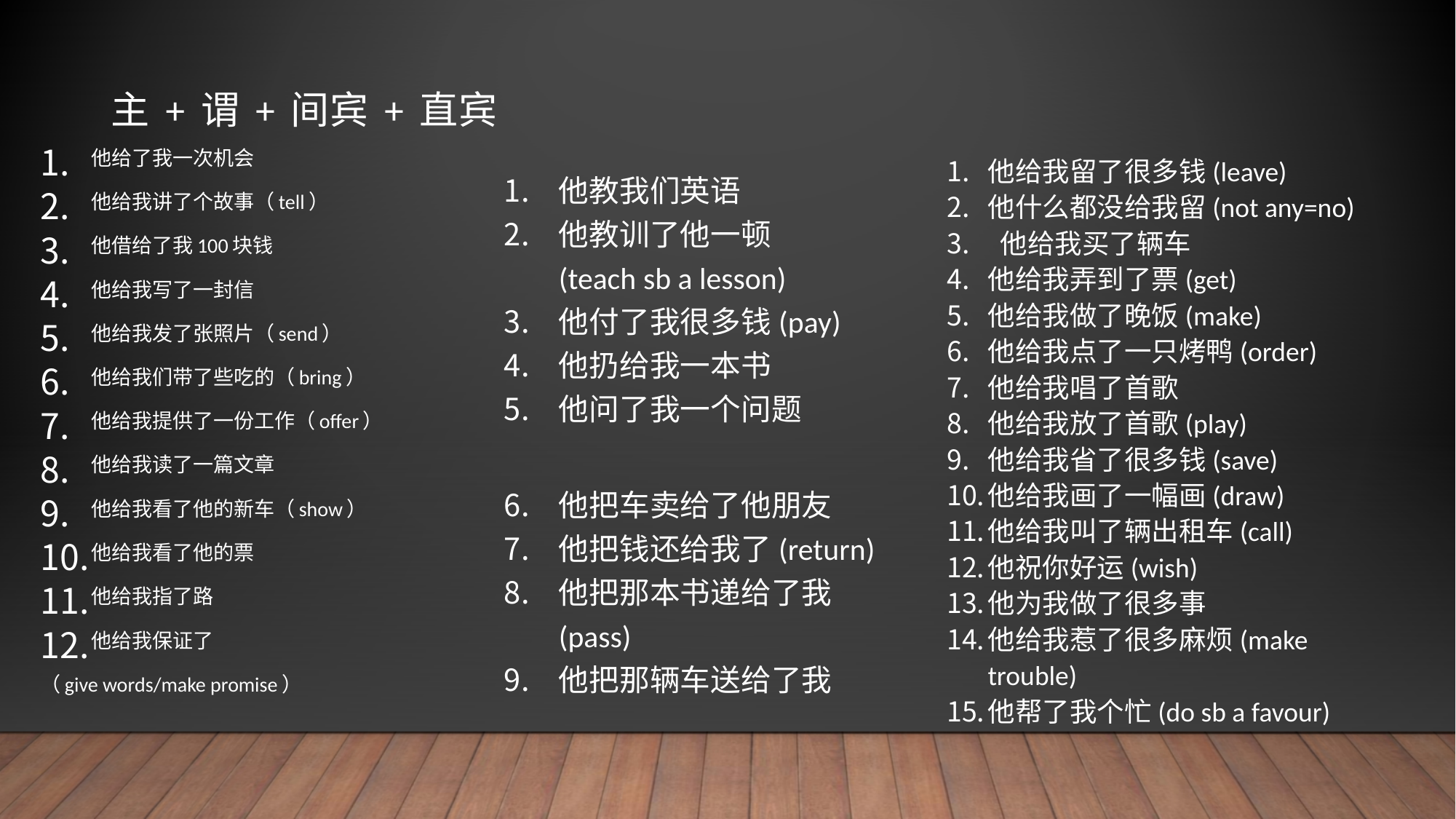

# 主+谓+间宾+直宾
他给了我一次机会
他给我讲了个故事（tell）
他借给了我100块钱
他给我写了一封信
他给我发了张照片（send）
他给我们带了些吃的（bring）
他给我提供了一份工作（offer）
他给我读了一篇文章
他给我看了他的新车（show）
他给我看了他的票
他给我指了路
他给我保证了
（give words/make promise）
他给我留了很多钱(leave)
他什么都没给我留(not any=no)
 他给我买了辆车
他给我弄到了票(get)
他给我做了晚饭(make)
他给我点了一只烤鸭(order)
他给我唱了首歌
他给我放了首歌(play)
他给我省了很多钱(save)
他给我画了一幅画(draw)
他给我叫了辆出租车(call)
他祝你好运(wish)
他为我做了很多事
他给我惹了很多麻烦(make trouble)
他帮了我个忙(do sb a favour)
他教我们英语
他教训了他一顿                   (teach sb a lesson)
他付了我很多钱(pay)
他扔给我一本书
他问了我一个问题

他把车卖给了他朋友
他把钱还给我了(return)
他把那本书递给了我(pass)
他把那辆车送给了我